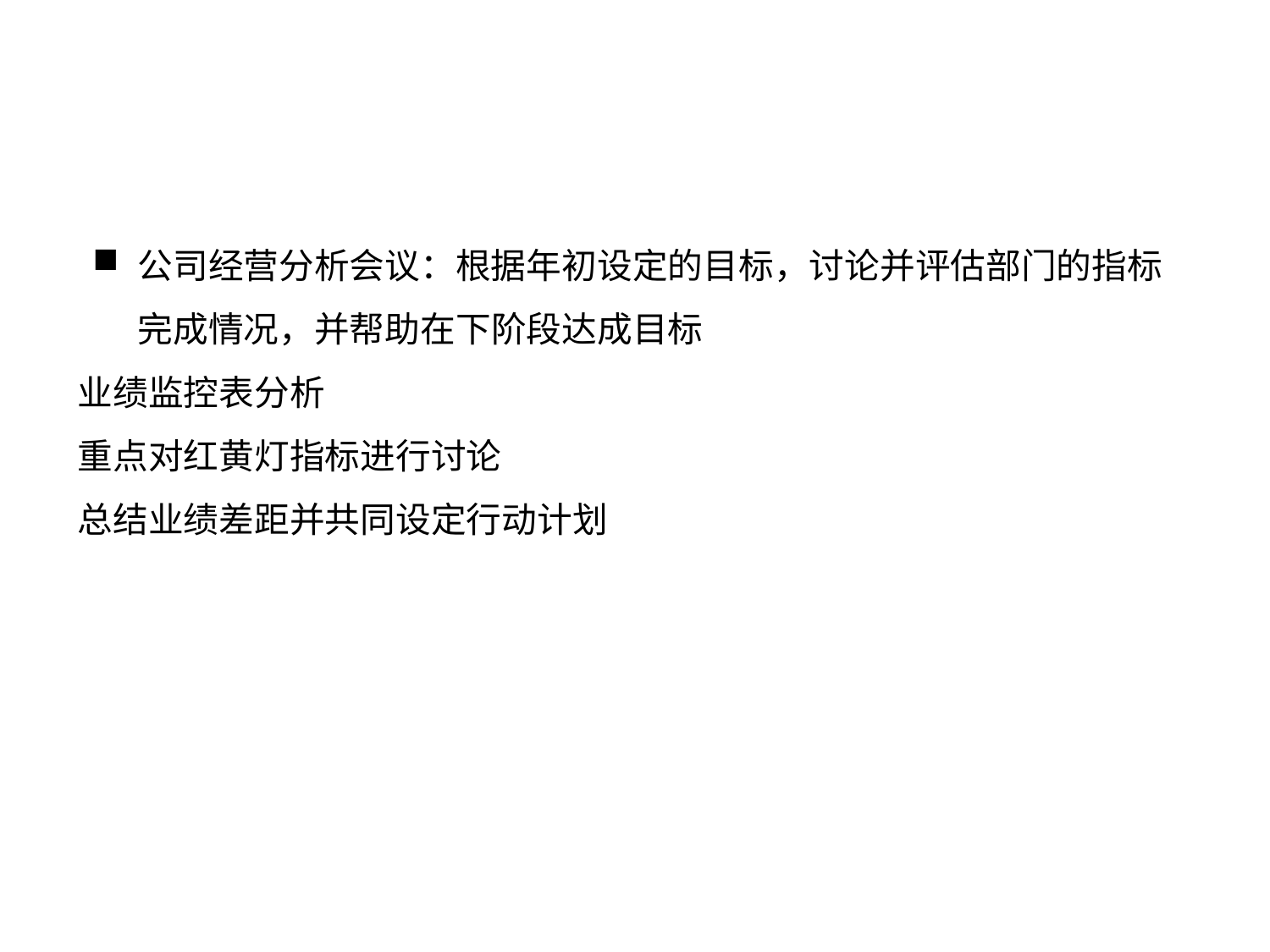

阶段性绩效监控（A）
公司经营分析会议：根据年初设定的目标，讨论并评估部门的指标完成情况，并帮助在下阶段达成目标
业绩监控表分析
重点对红黄灯指标进行讨论
总结业绩差距并共同设定行动计划